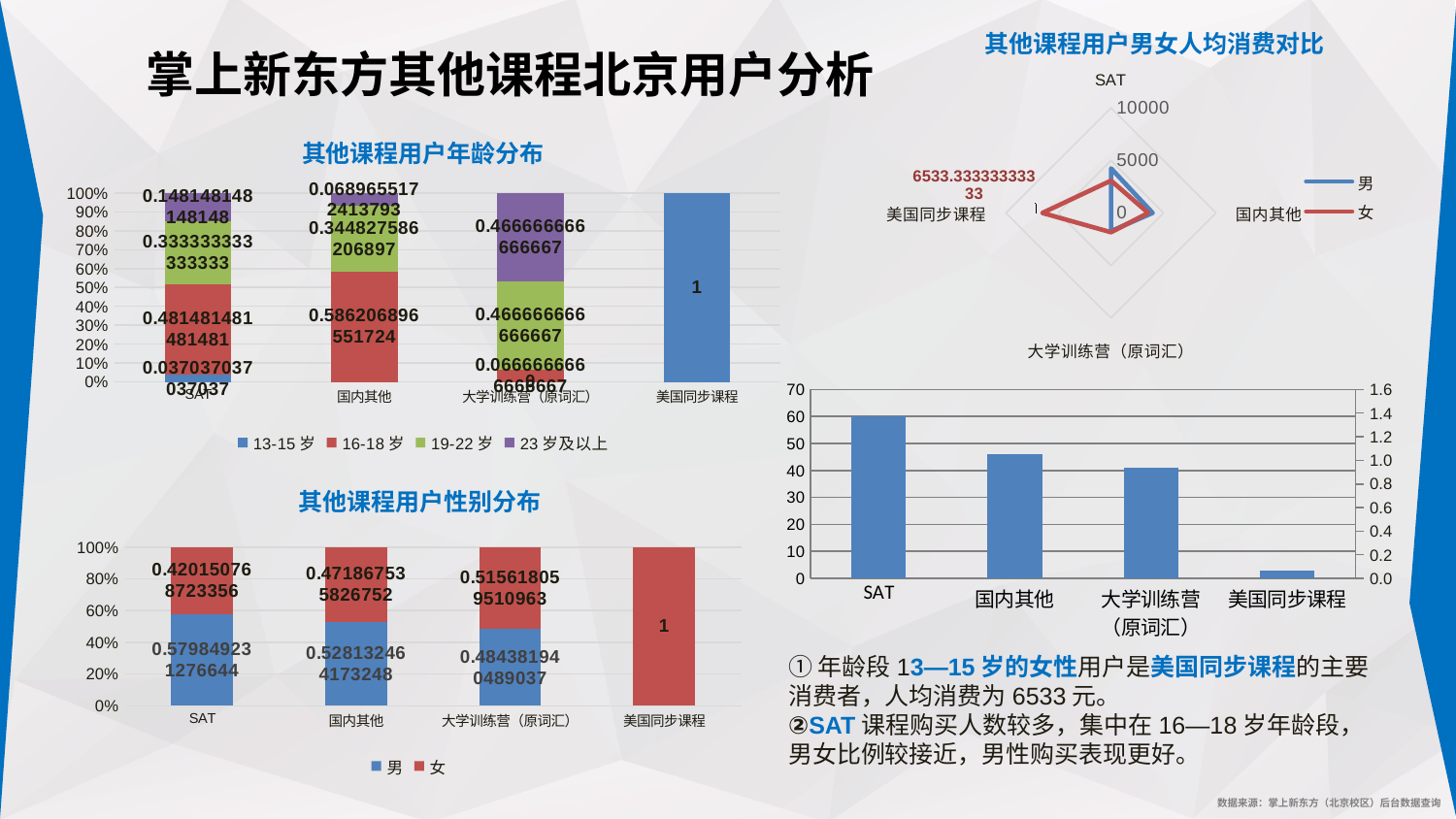

### Chart: 其他课程用户男女人均消费对比

| Category | 男 | 女 |
|---|---|---|
| SAT | 4248.70833333333 | 3078.55555555556 |
| 国内其他 | 3968.95 | 3546.11538461538 |
| 大学训练营（原词汇） | 1729.19047619048 | 1840.7 |
| 美国同步课程 | 0.0 | 6533.33333333333 |
掌上新东方其他课程北京用户分析

### Chart: 其他课程用户年龄分布

| Category | 13-15岁 | 16-18岁 | 19-22岁 | 23岁及以上 |
|---|---|---|---|---|
| SAT | 0.037037037037037 | 0.481481481481481 | 0.333333333333333 | 0.148148148148148 |
| 国内其他 | None | 0.586206896551724 | 0.344827586206897 | 0.0689655172413793 |
| 大学训练营（原词汇） | 0.0 | 0.0666666666666667 | 0.466666666666667 | 0.466666666666667 |
| 美国同步课程 | 1.0 | None | None | None |

### Chart

| Category | 频率 | 百分比 |
|---|---|---|
| SAT | 60.0 | 1.33749442710655 |
| 国内其他 | 46.0 | 1.02541239411502 |
| 大学训练营（原词汇） | 41.0 | 0.913954525189478 |
| 美国同步课程 | 3.0 | 0.0668747213553277 |

### Chart: 其他课程用户性别分布

| Category | 男 | 女 |
|---|---|---|
| SAT | 0.579849231276644 | 0.420150768723356 |
| 国内其他 | 0.528132464173248 | 0.471867535826752 |
| 大学训练营（原词汇） | 0.484381940489037 | 0.515618059510963 |
| 美国同步课程 | None | 1.0 |
①年龄段13—15岁的女性用户是美国同步课程的主要消费者，人均消费为6533元。
②SAT课程购买人数较多，集中在16—18岁年龄段，男女比例较接近，男性购买表现更好。